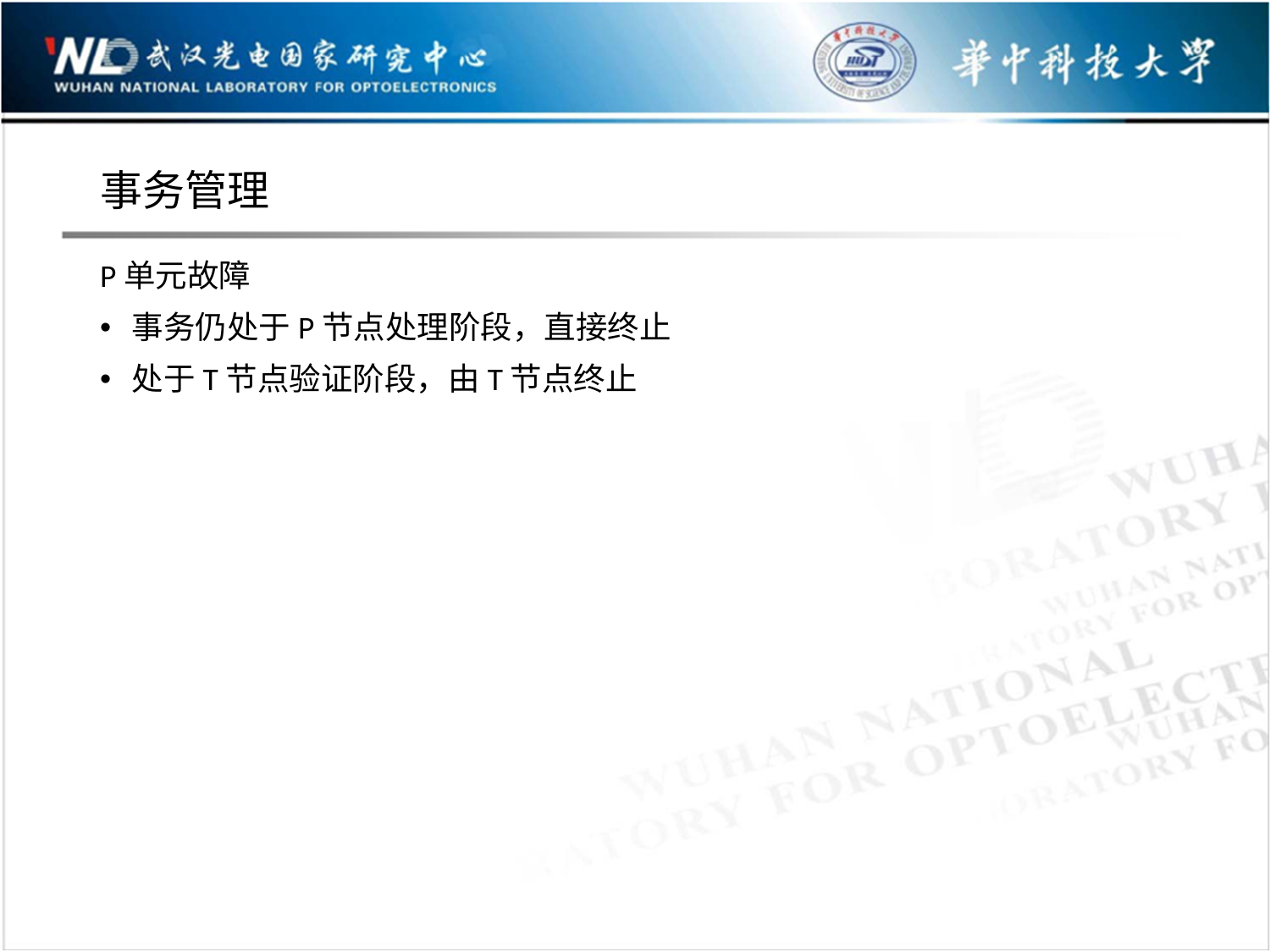

# 事务管理
P单元故障
事务仍处于P节点处理阶段，直接终止
处于T节点验证阶段，由T节点终止